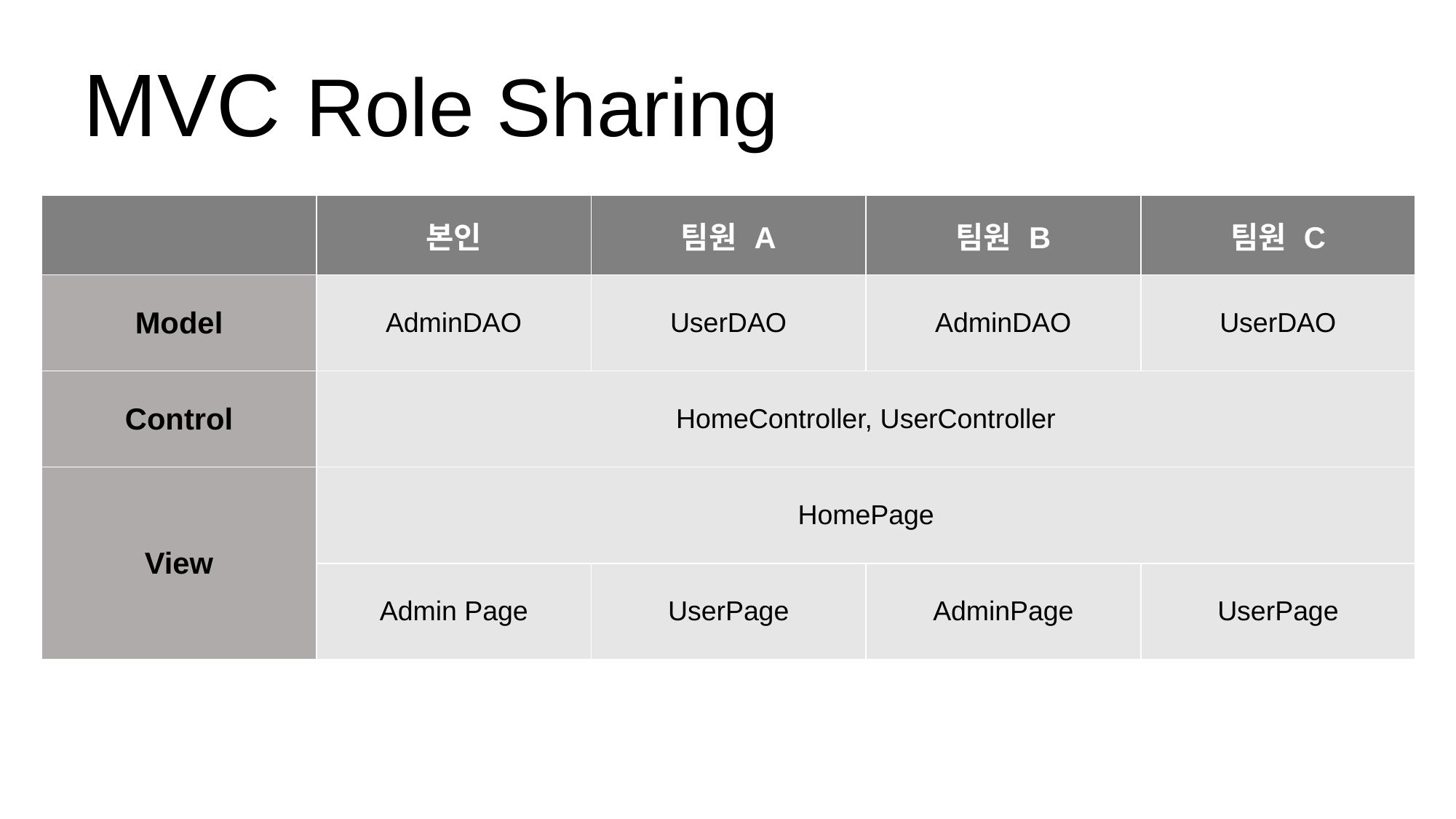

# MVC Role Sharing
|  | 본인 | 팀원 A | 팀원 B | 팀원 C |
| --- | --- | --- | --- | --- |
| Model | AdminDAO | UserDAO | AdminDAO | UserDAO |
| Control | HomeController, UserController |  |  |  |
| View | HomePage |  |  |  |
|  | Admin Page | UserPage | AdminPage | UserPage |